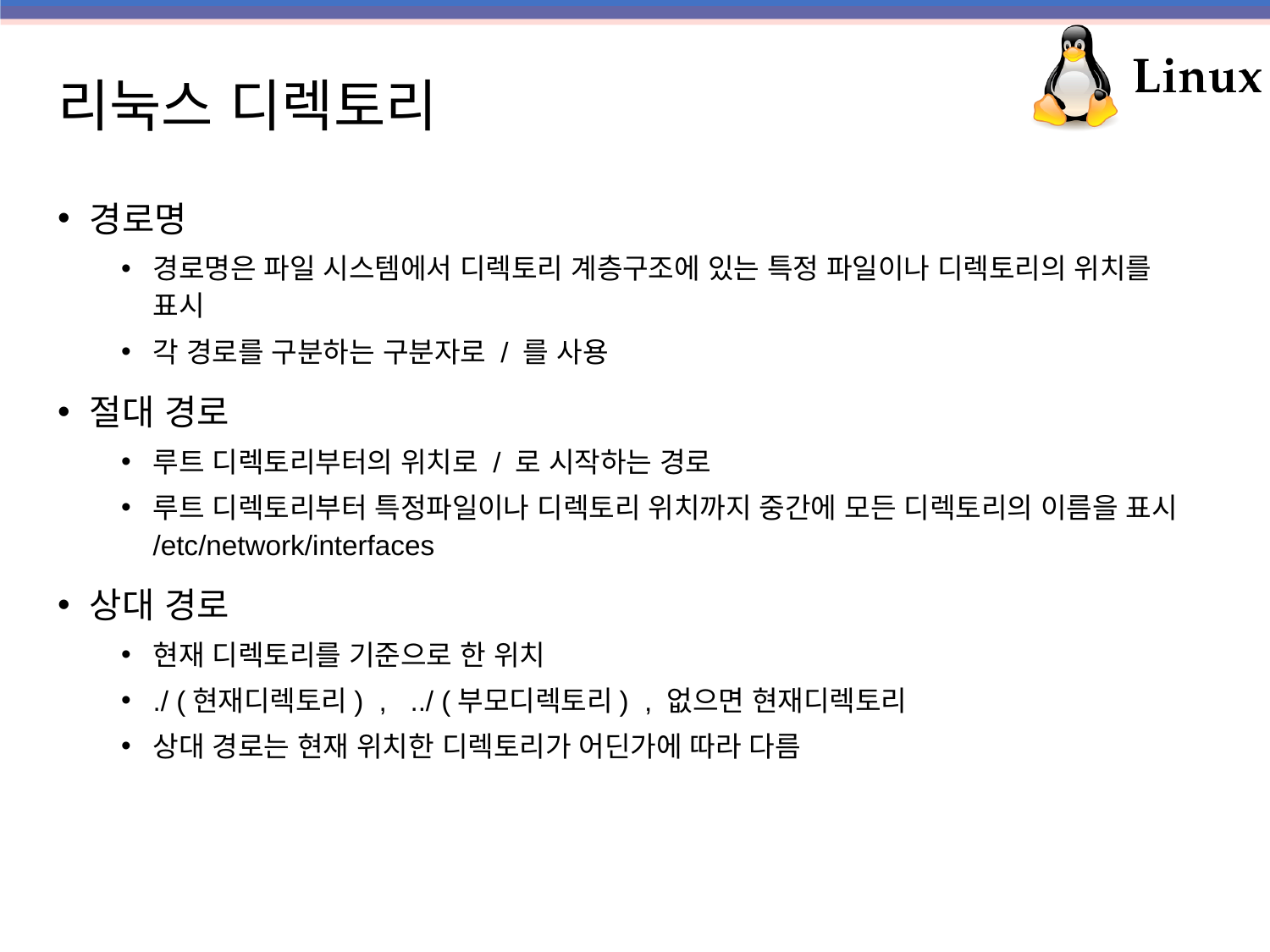

# 리눅스 디렉토리
경로명
경로명은 파일 시스템에서 디렉토리 계층구조에 있는 특정 파일이나 디렉토리의 위치를 표시
각 경로를 구분하는 구분자로 / 를 사용
절대 경로
루트 디렉토리부터의 위치로 / 로 시작하는 경로
루트 디렉토리부터 특정파일이나 디렉토리 위치까지 중간에 모든 디렉토리의 이름을 표시   /etc/network/interfaces
상대 경로
현재 디렉토리를 기준으로 한 위치
./ (현재디렉토리)  ,   ../ (부모디렉토리)  , 없으면 현재디렉토리
상대 경로는 현재 위치한 디렉토리가 어딘가에 따라 다름